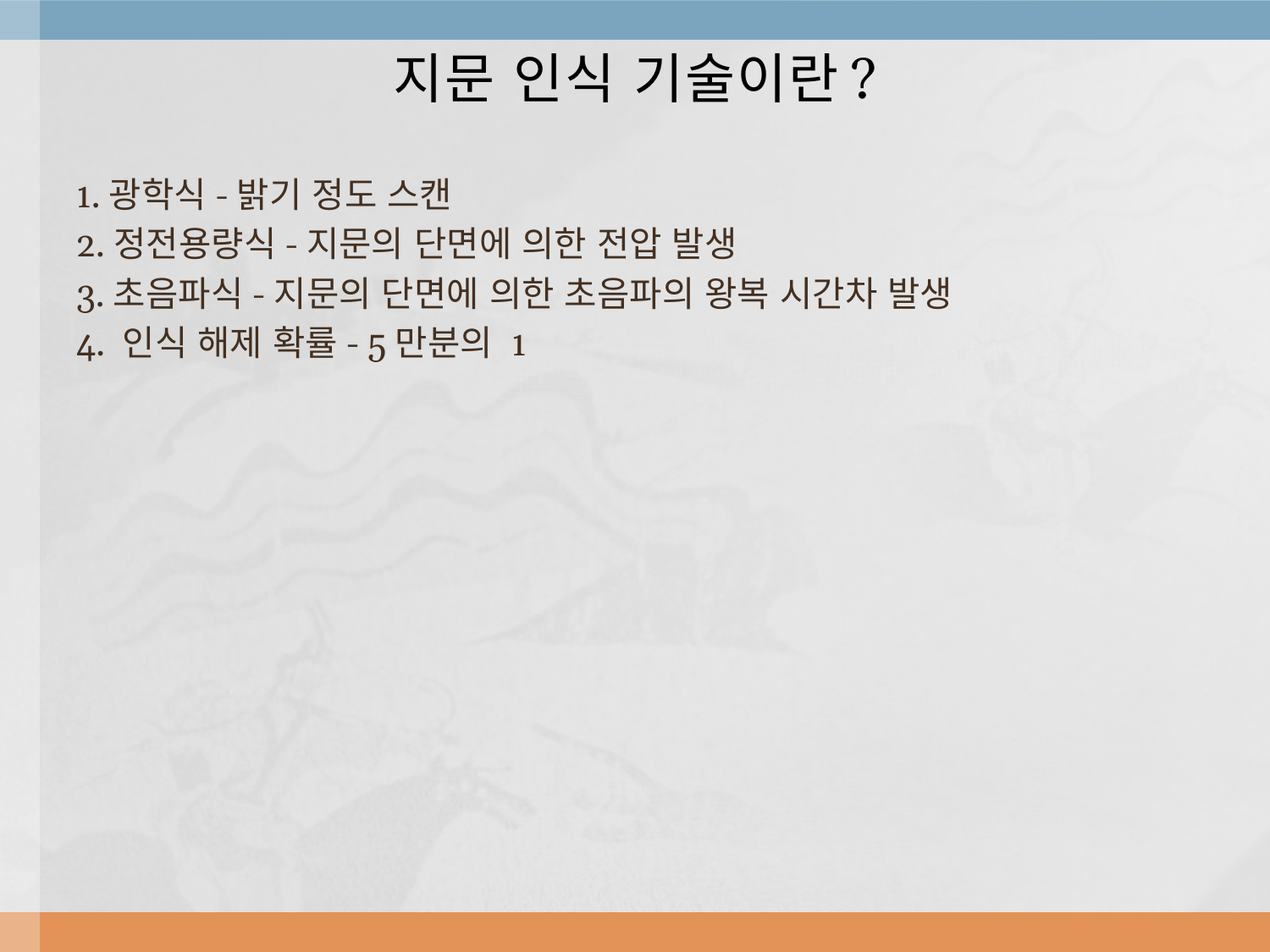

# 지문 인식 기술이란?
1.광학식-밝기 정도 스캔
2.정전용량식-지문의 단면에 의한 전압 발생
3.초음파식-지문의 단면에 의한 초음파의 왕복 시간차 발생
4. 인식 해제 확률- 5만분의 1